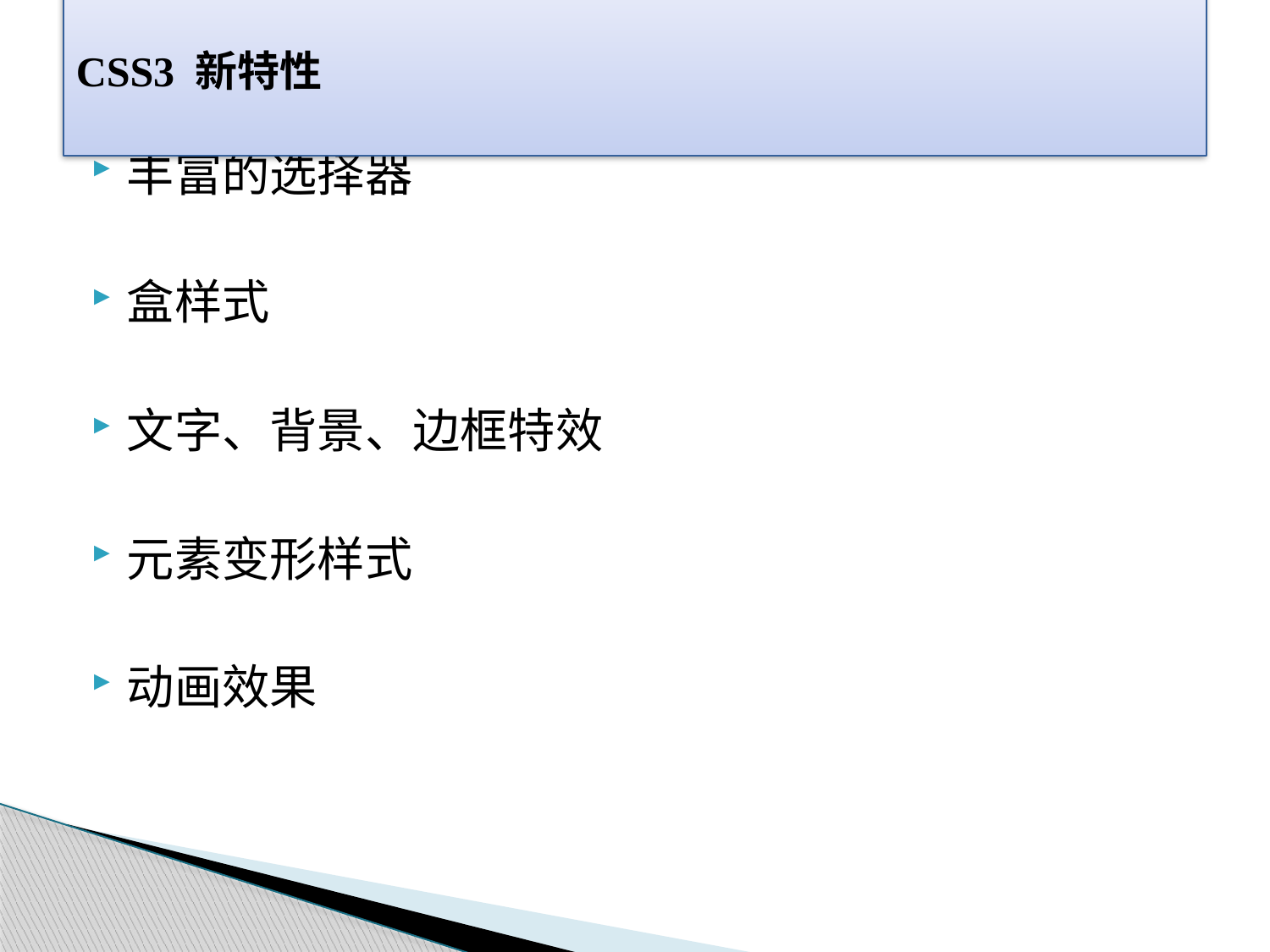

# CSS3 新特性
丰富的选择器

盒样式

文字、背景、边框特效

元素变形样式

动画效果